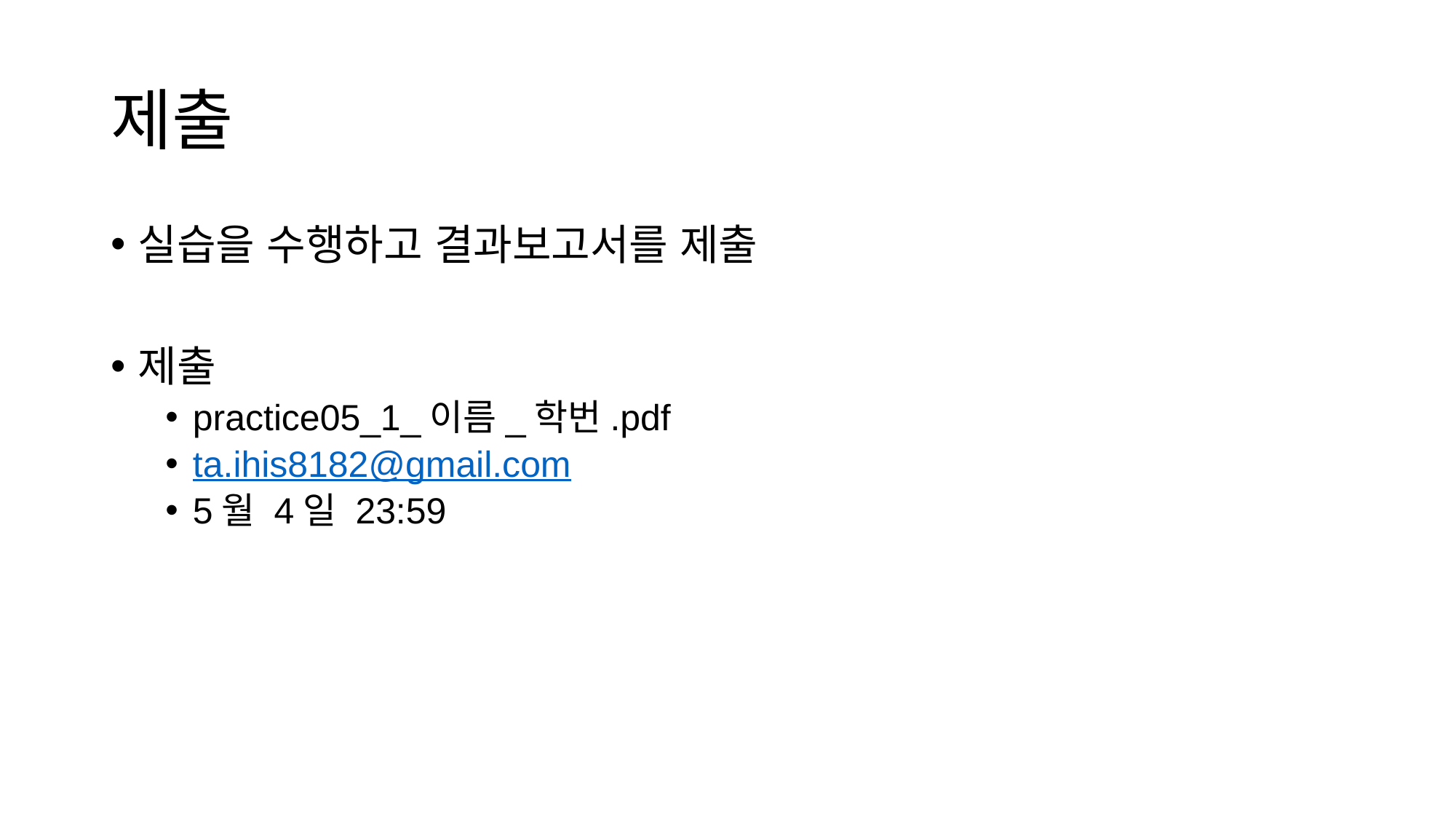

# 제출
실습을 수행하고 결과보고서를 제출

제출
practice05_1_이름_학번.pdf
ta.ihis8182@gmail.com
5월 4일 23:59